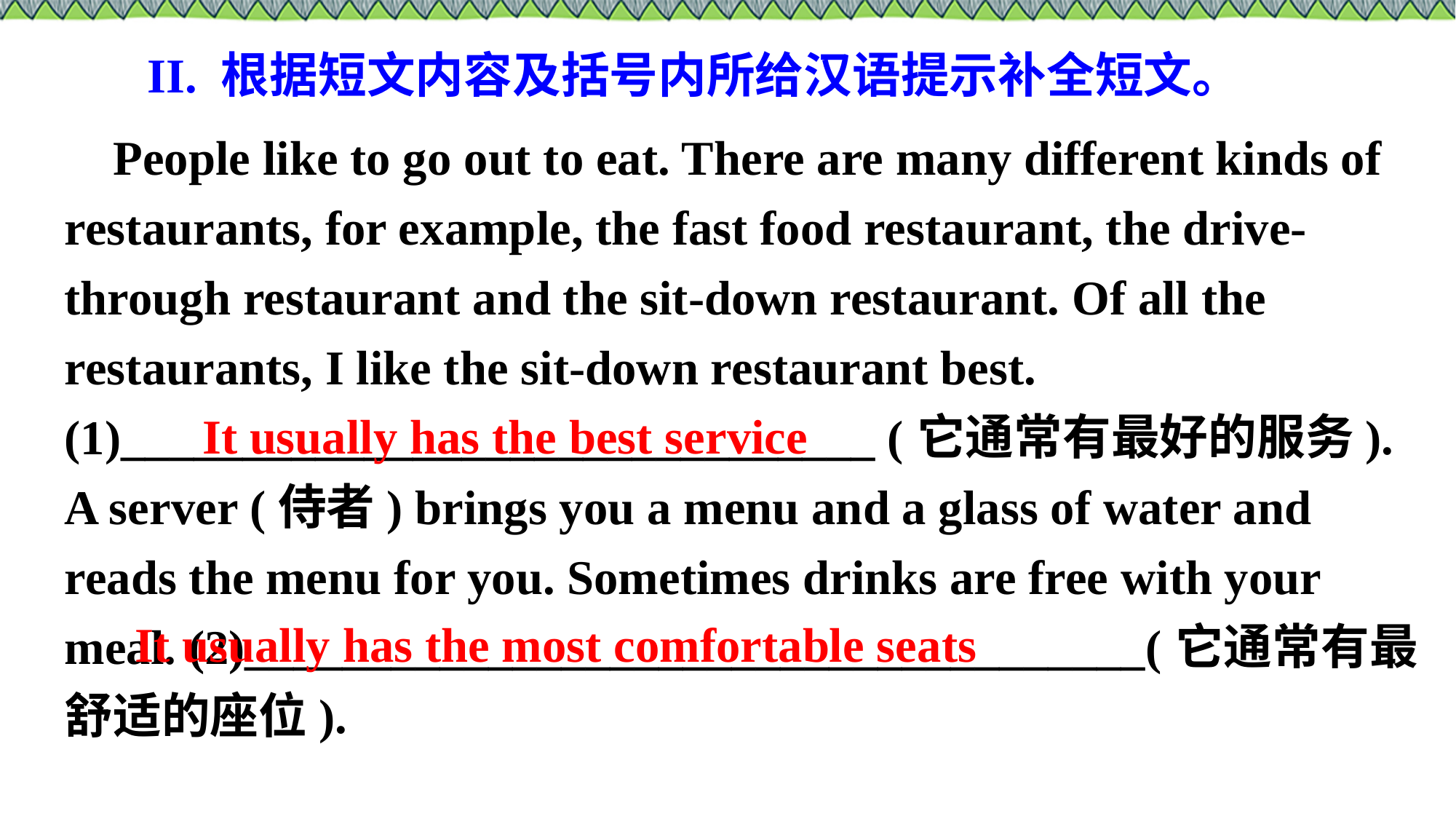

II. 根据短文内容及括号内所给汉语提示补全短文。
    People like to go out to eat. There are many different kinds of restaurants, for example, the fast food restaurant, the drive-through restaurant and the sit-down restaurant. Of all the restaurants, I like the sit-down restaurant best. (1)_______________________________ (它通常有最好的服务). A server (侍者) brings you a menu and a glass of water and reads the menu for you. Sometimes drinks are free with your meal. (2)_____________________________________(它通常有最舒适的座位).
      It usually has the best service
It usually has the most comfortable seats